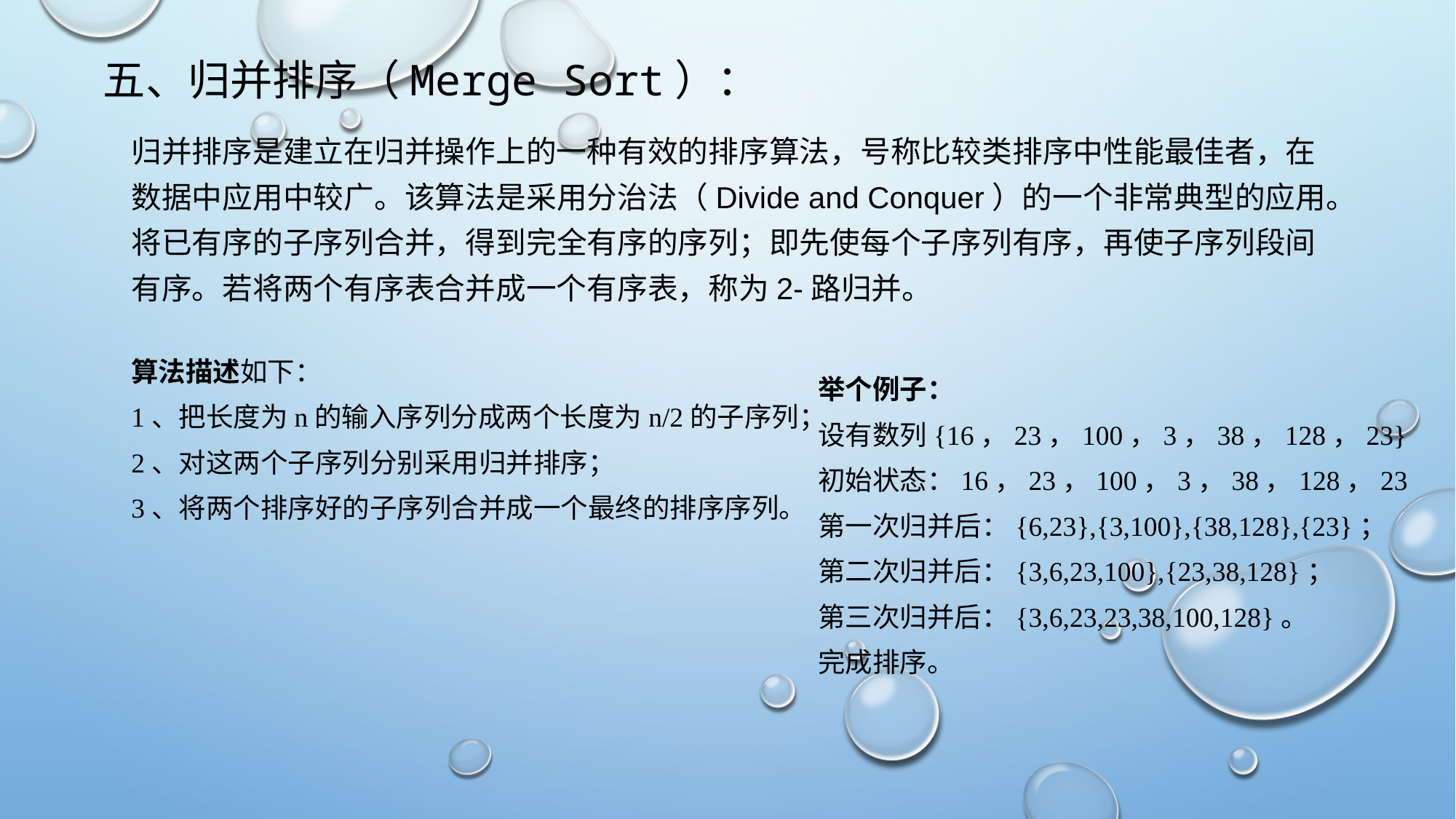

五、归并排序（Merge Sort）：
归并排序是建立在归并操作上的一种有效的排序算法，号称比较类排序中性能最佳者，在数据中应用中较广。该算法是采用分治法（Divide and Conquer）的一个非常典型的应用。将已有序的子序列合并，得到完全有序的序列；即先使每个子序列有序，再使子序列段间有序。若将两个有序表合并成一个有序表，称为2-路归并。
算法描述如下：
1、把长度为n的输入序列分成两个长度为n/2的子序列；
2、对这两个子序列分别采用归并排序；
3、将两个排序好的子序列合并成一个最终的排序序列。
举个例子：
设有数列{16，23，100，3，38，128，23}
初始状态：16，23，100，3，38，128，23
第一次归并后：{6,23},{3,100},{38,128},{23}；
第二次归并后：{3,6,23,100},{23,38,128}；
第三次归并后：{3,6,23,23,38,100,128}。
完成排序。